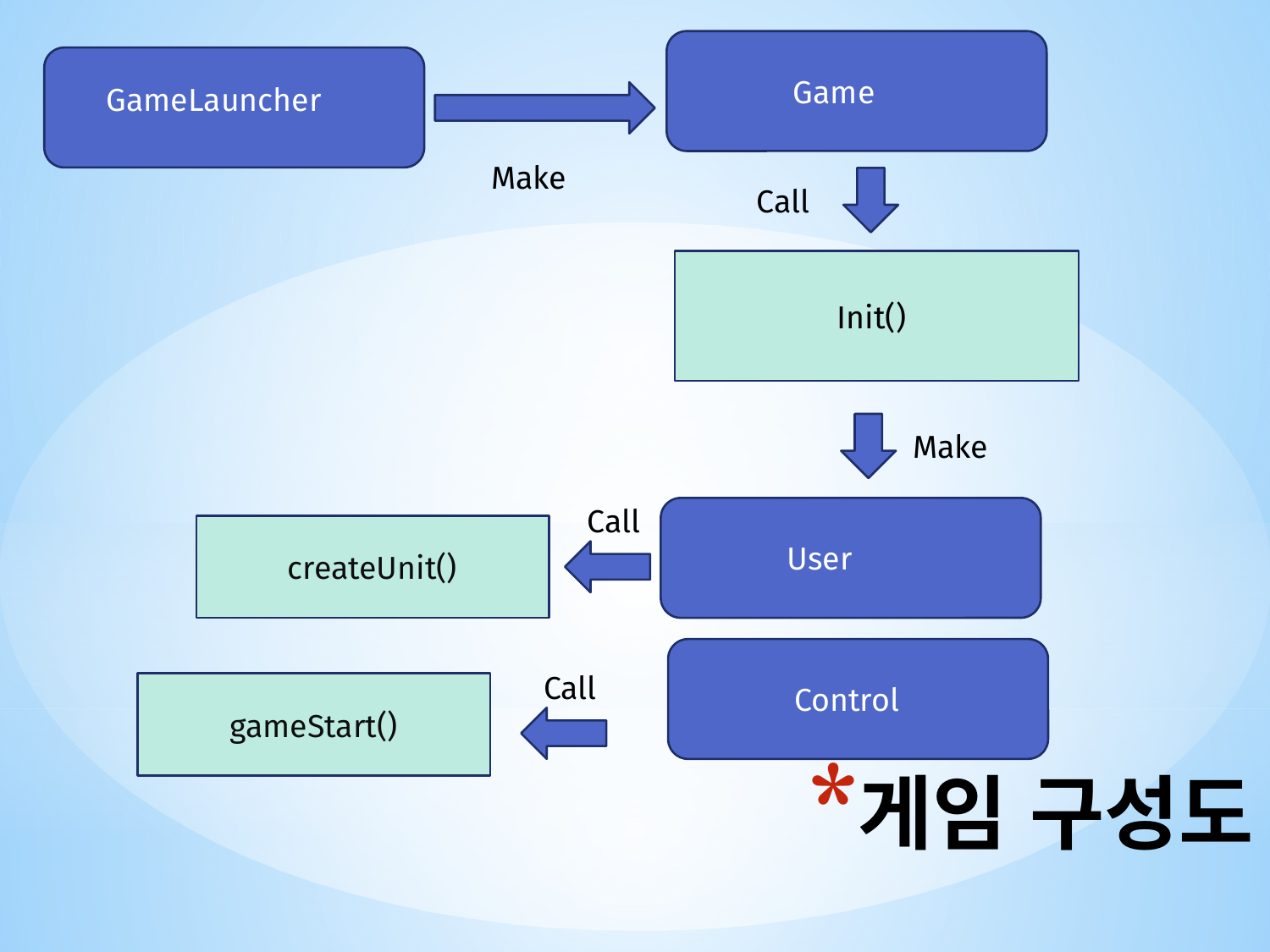

Game

GameLauncher

Make

Call

Init()

Make
Call

User
createUnit()

Control
Call
gameStart()

# 게임 구성도